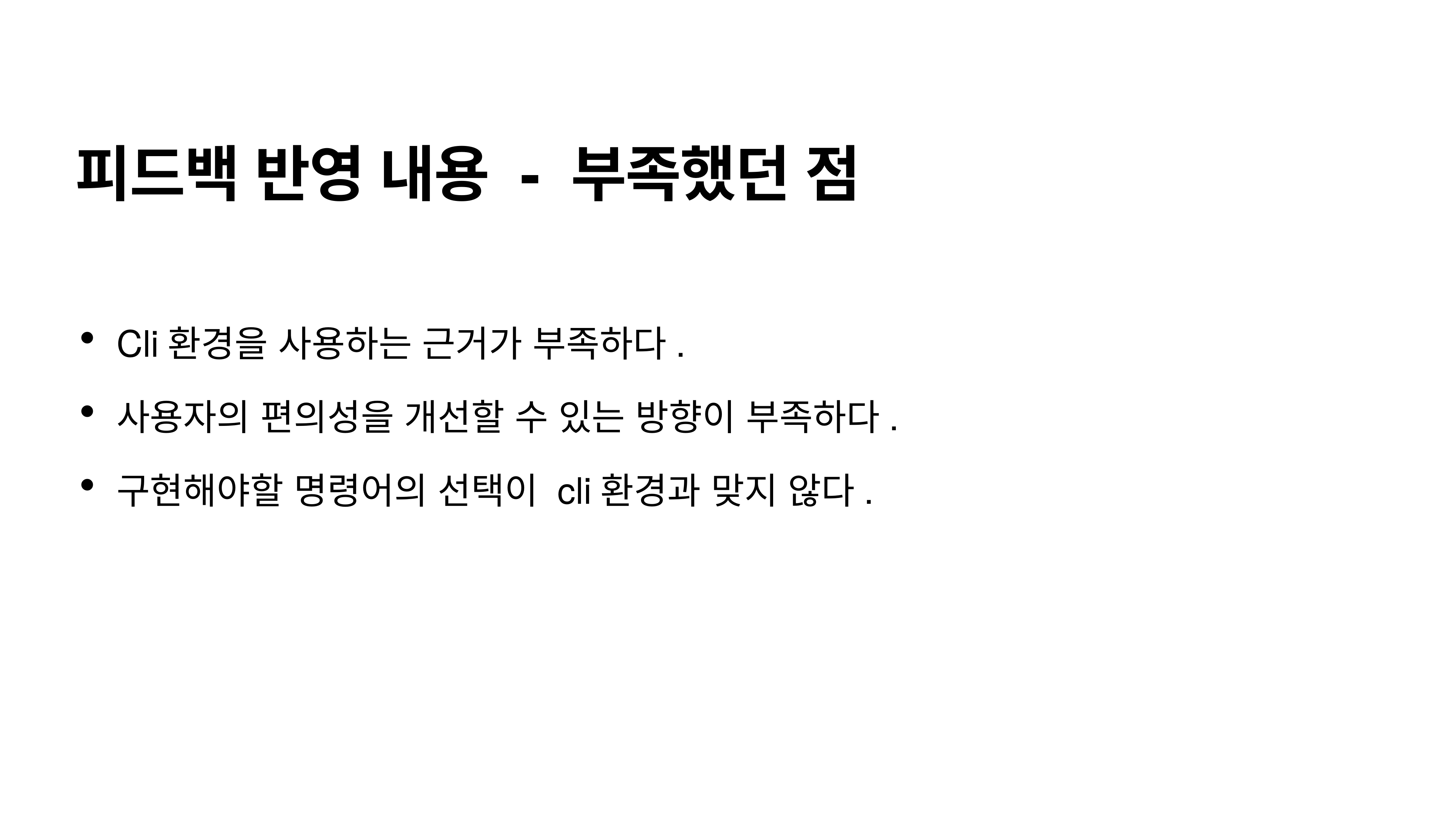

피드백 반영 내용 - 부족했던 점

Cli환경을 사용하는 근거가 부족하다.
사용자의 편의성을 개선할 수 있는 방향이 부족하다.
구현해야할 명령어의 선택이 cli환경과 맞지 않다.